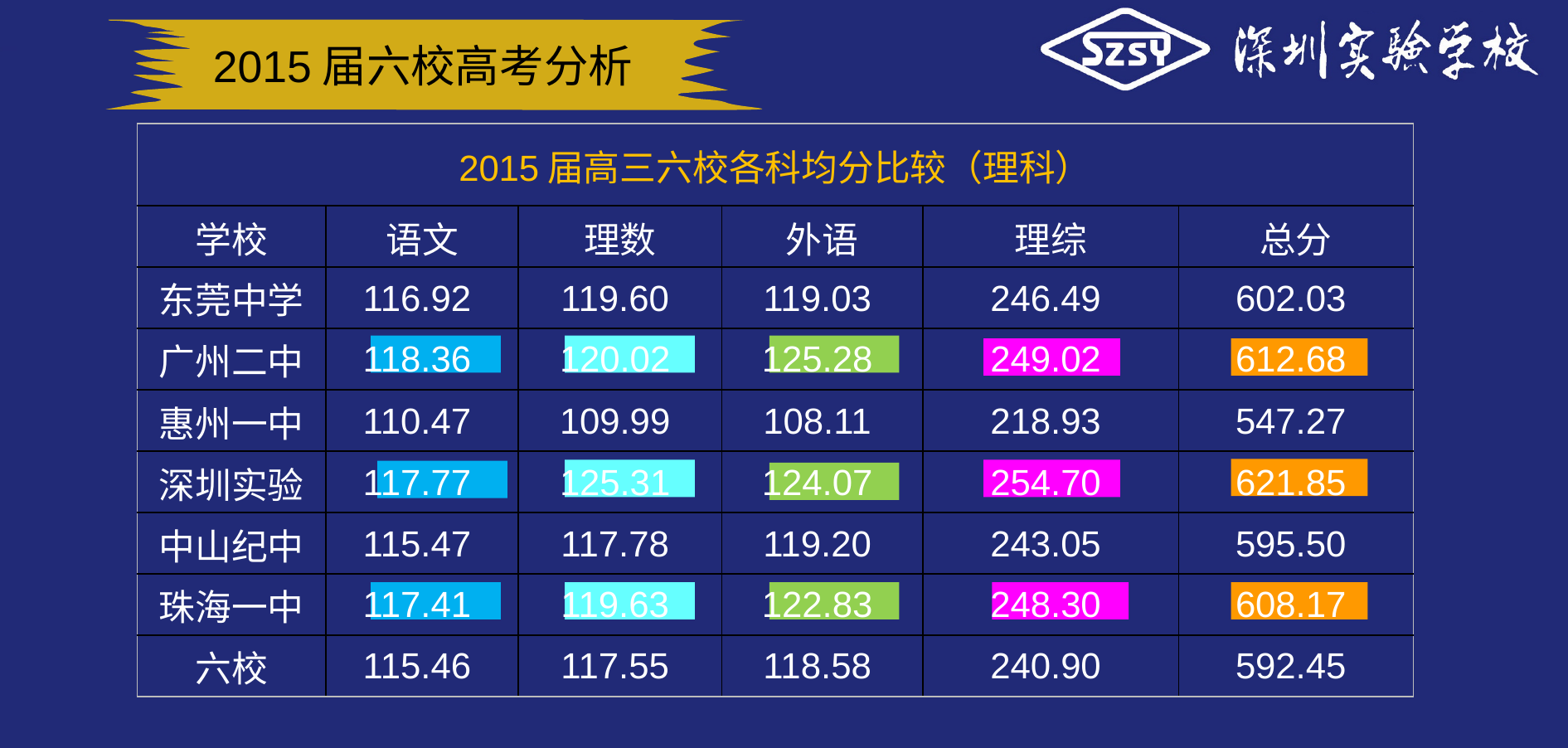

2015届六校高考分析
| 2015届高三六校各科均分比较（理科） |  |  |  |  |  |
| --- | --- | --- | --- | --- | --- |
| 学校 | 语文 | 理数 | 外语 | 理综 | 总分 |
| 东莞中学 | 116.92 | 119.60 | 119.03 | 246.49 | 602.03 |
| 广州二中 | 118.36 | 120.02 | 125.28 | 249.02 | 612.68 |
| 惠州一中 | 110.47 | 109.99 | 108.11 | 218.93 | 547.27 |
| 深圳实验 | 117.77 | 125.31 | 124.07 | 254.70 | 621.85 |
| 中山纪中 | 115.47 | 117.78 | 119.20 | 243.05 | 595.50 |
| 珠海一中 | 117.41 | 119.63 | 122.83 | 248.30 | 608.17 |
| 六校 | 115.46 | 117.55 | 118.58 | 240.90 | 592.45 |